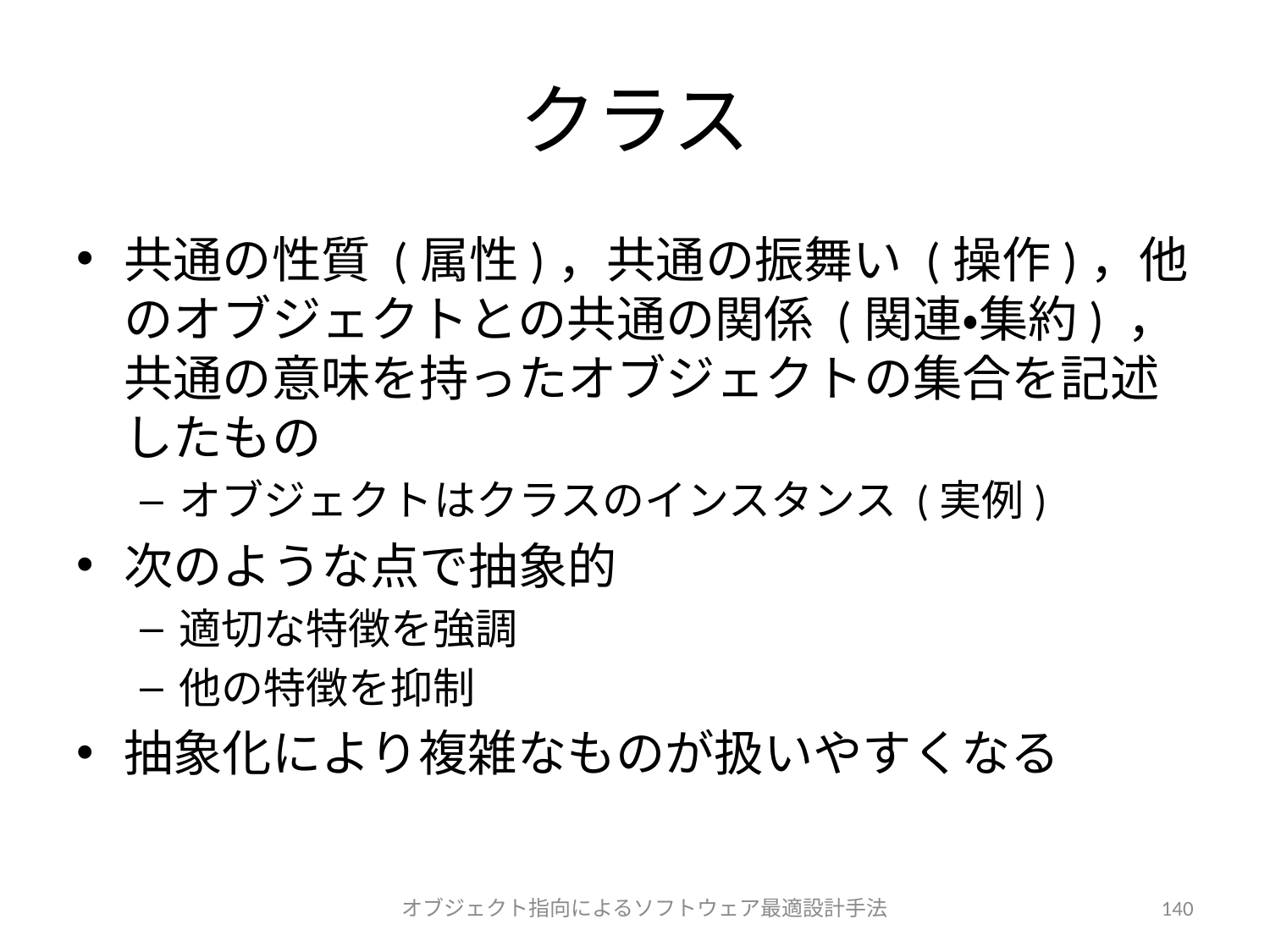

# クラス
共通の性質 (属性)，共通の振舞い (操作)，他のオブジェクトとの共通の関係 (関連・集約) ，共通の意味を持ったオブジェクトの集合を記述したもの
オブジェクトはクラスのインスタンス (実例)
次のような点で抽象的
適切な特徴を強調
他の特徴を抑制
抽象化により複雑なものが扱いやすくなる
オブジェクト指向によるソフトウェア最適設計手法
140